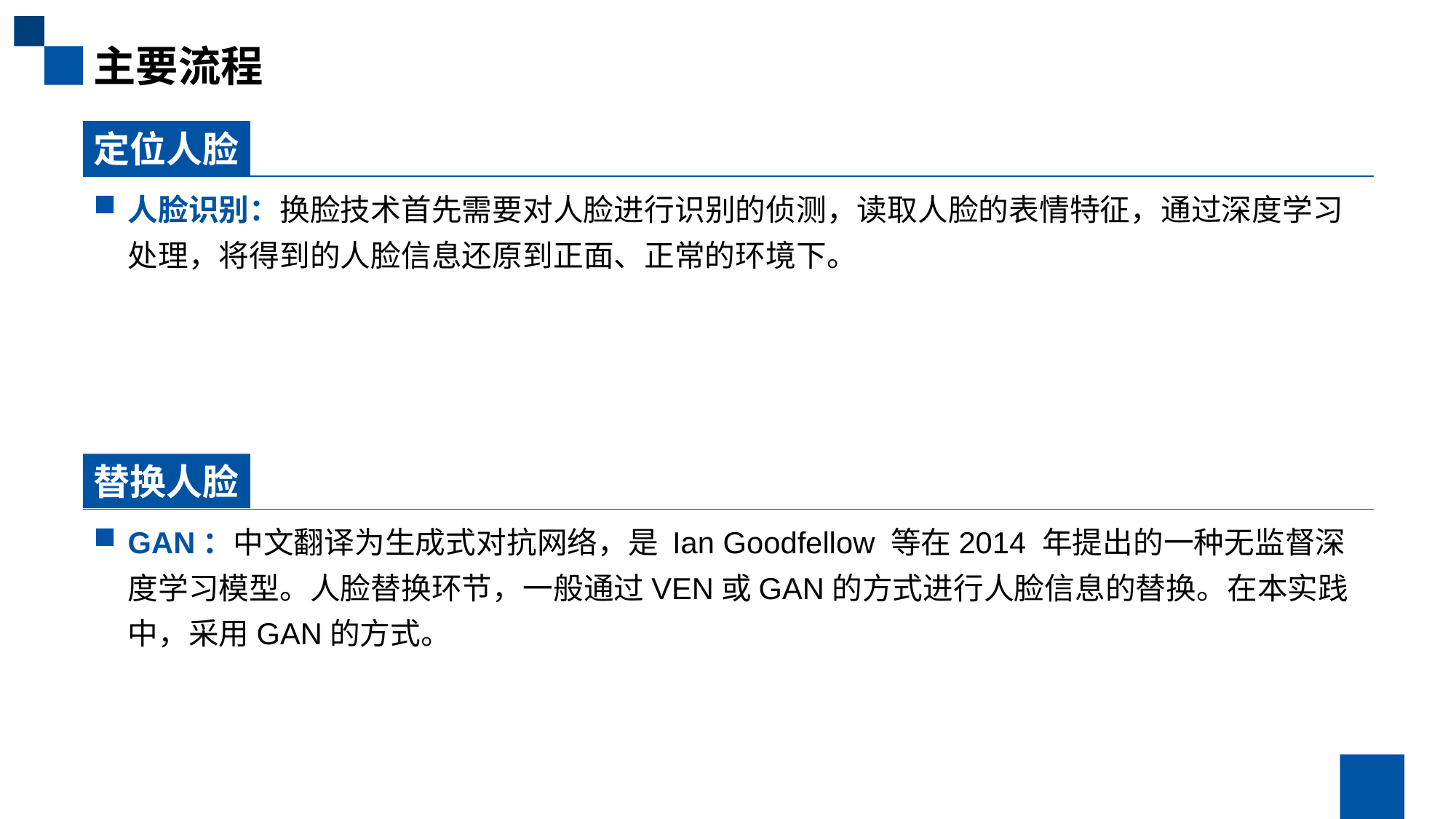

主要流程
定位人脸
人脸识别：换脸技术首先需要对人脸进行识别的侦测，读取人脸的表情特征，通过深度学习处理，将得到的人脸信息还原到正面、正常的环境下。
替换人脸
GAN：中文翻译为生成式对抗网络，是 Ian Goodfellow 等在2014 年提出的一种无监督深度学习模型。人脸替换环节，一般通过VEN或GAN的方式进行人脸信息的替换。在本实践中，采用GAN的方式。
12